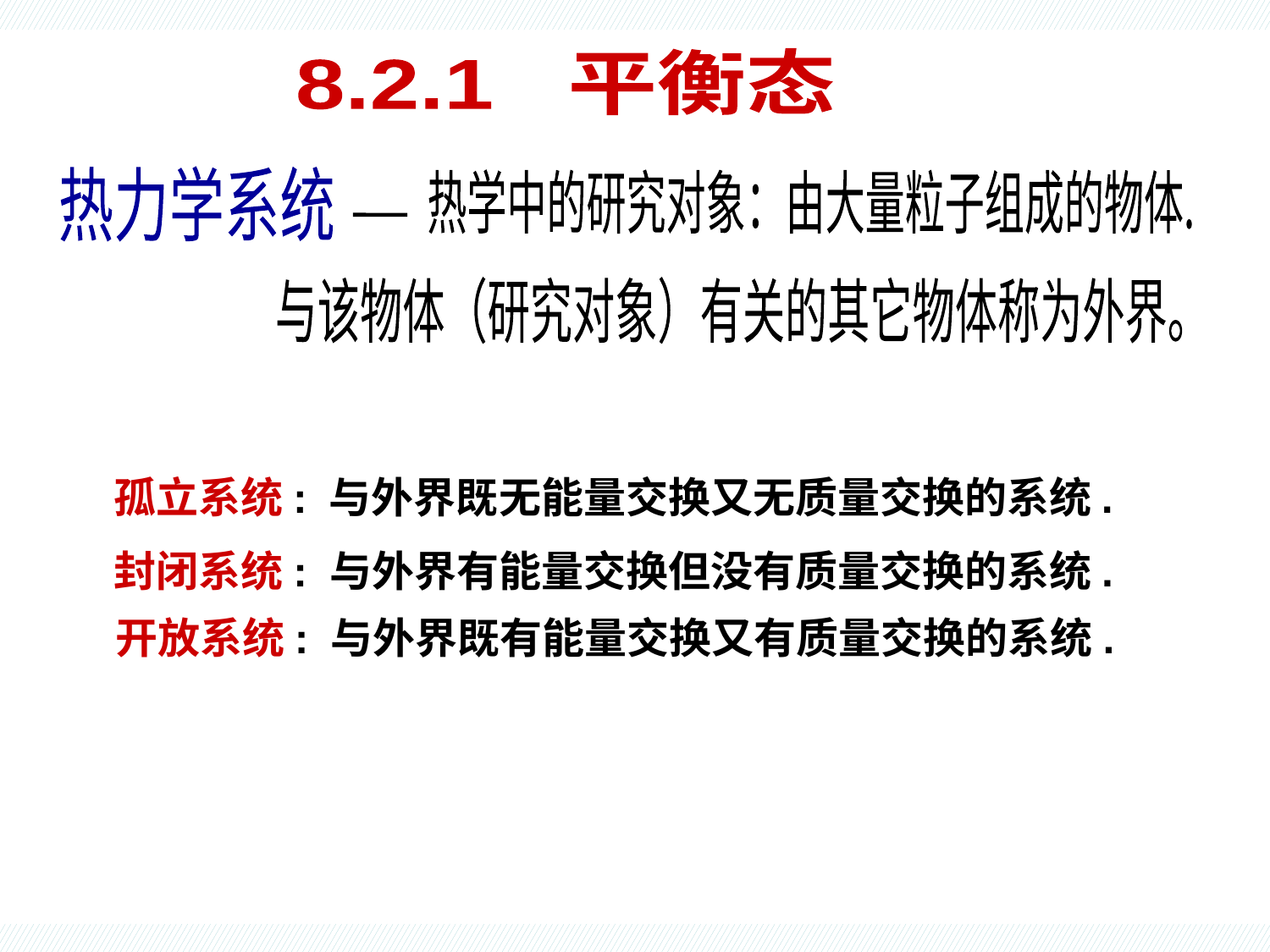

热平衡
8.2.1   平衡态
热力学系统

热学中的研究对象：由大量粒子组成的物体.
与该物体（研究对象）有关的其它物体称为外界。
孤立系统: 与外界既无能量交换又无质量交换的系统.
封闭系统: 与外界有能量交换但没有质量交换的系统.
开放系统: 与外界既有能量交换又有质量交换的系统.